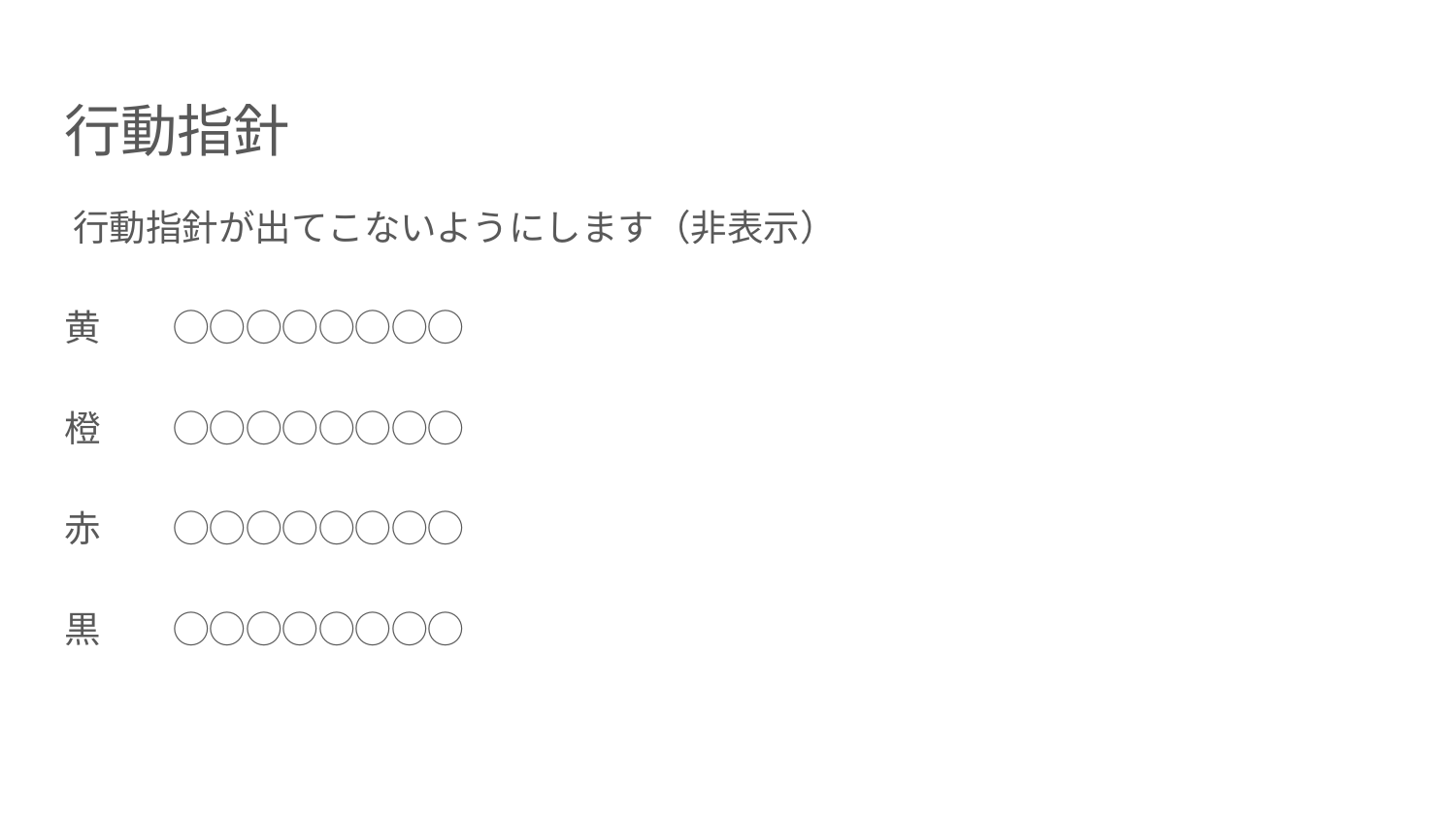

# 行動指針
☑️行動指針が出てこないようにします（非表示）

黄　　◯◯◯◯◯◯◯◯

橙　　◯◯◯◯◯◯◯◯

赤　　◯◯◯◯◯◯◯◯

黒　　◯◯◯◯◯◯◯◯